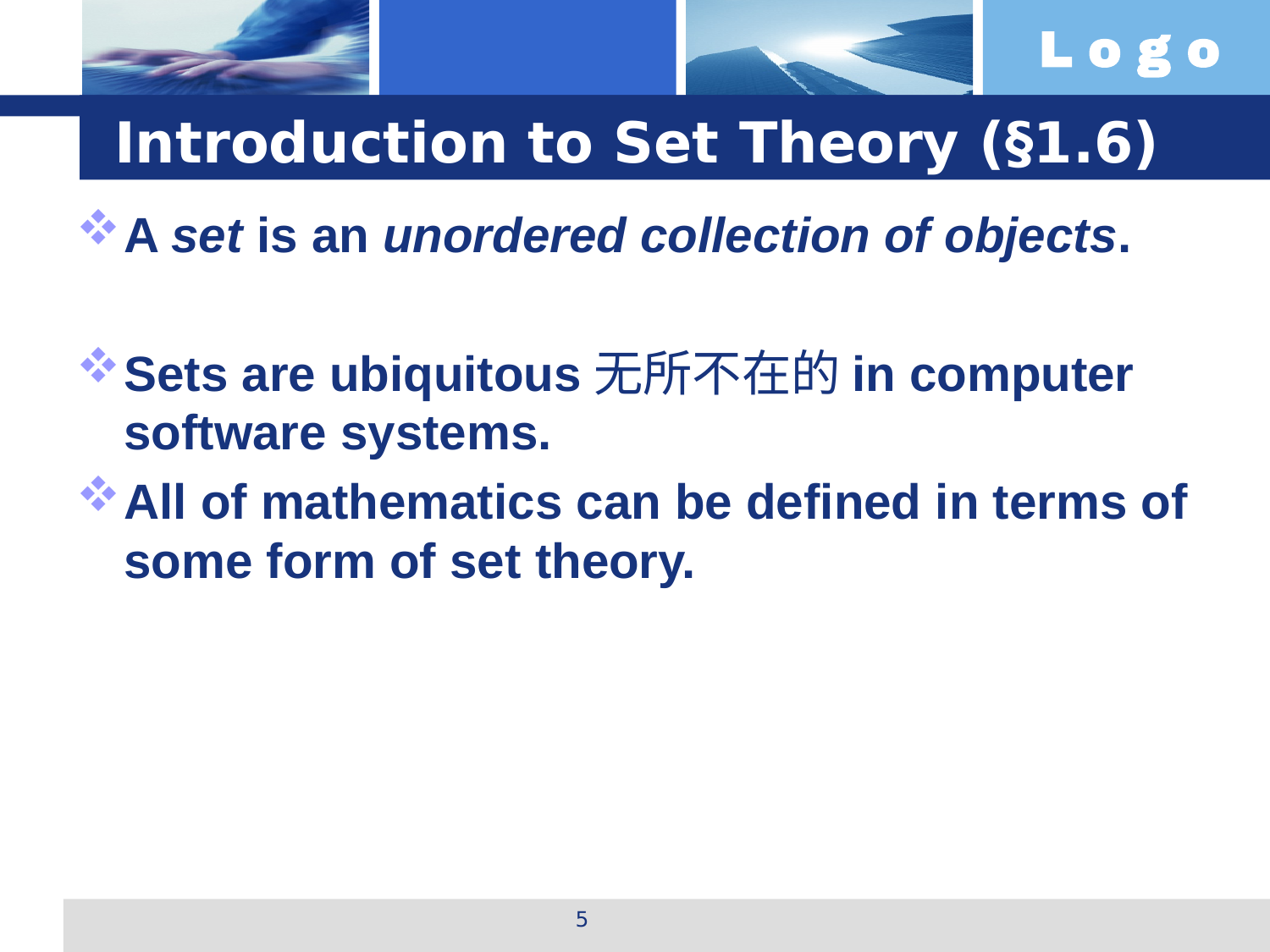

# Introduction to Set Theory (§1.6)
A set is an unordered collection of objects.

Sets are ubiquitous无所不在的in computer software systems.
All of mathematics can be defined in terms of some form of set theory.
5